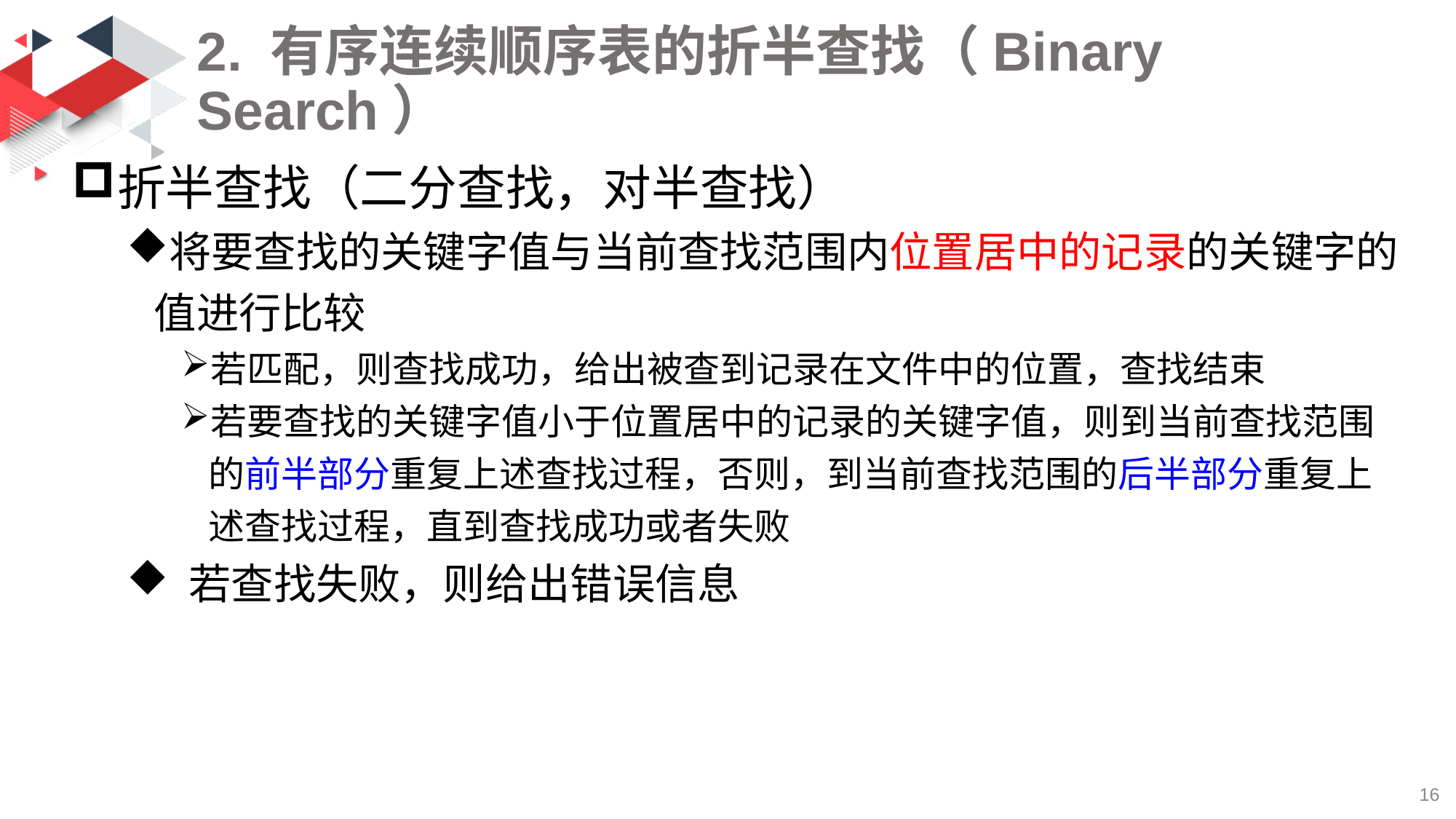

# 2. 有序连续顺序表的折半查找（Binary Search）
折半查找（二分查找，对半查找）
将要查找的关键字值与当前查找范围内位置居中的记录的关键字的值进行比较
若匹配，则查找成功，给出被查到记录在文件中的位置，查找结束
若要查找的关键字值小于位置居中的记录的关键字值，则到当前查找范围的前半部分重复上述查找过程，否则，到当前查找范围的后半部分重复上述查找过程，直到查找成功或者失败
 若查找失败，则给出错误信息

16